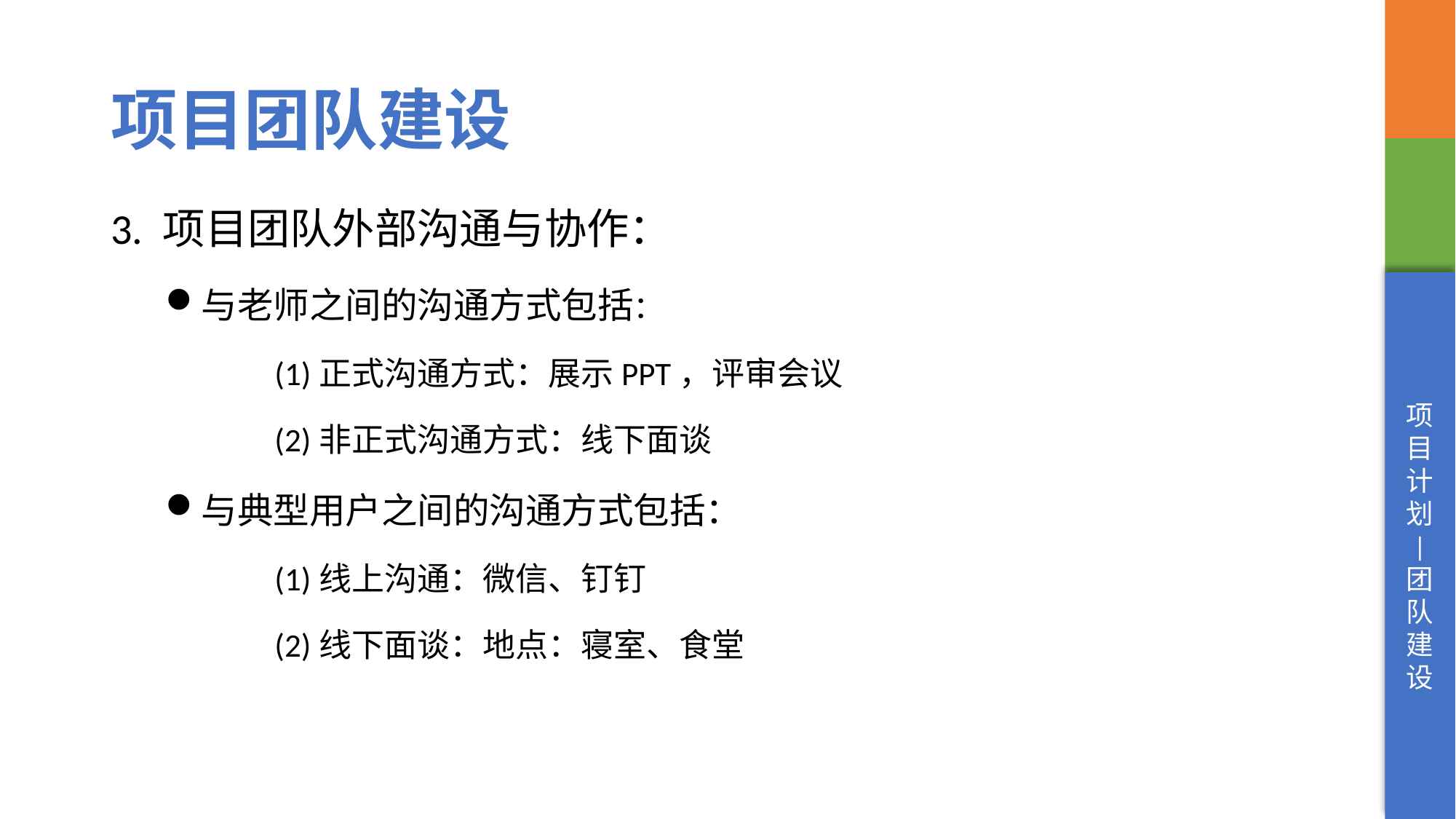

# 项目团队建设

3. 项目团队外部沟通与协作：
与老师之间的沟通方式包括：
(1)正式沟通方式：展示PPT，评审会议
(2)非正式沟通方式：线下面谈
与典型用户之间的沟通方式包括：
(1)线上沟通：微信、钉钉
(2)线下面谈：地点：寝室、食堂

项目计划
|
团队建设